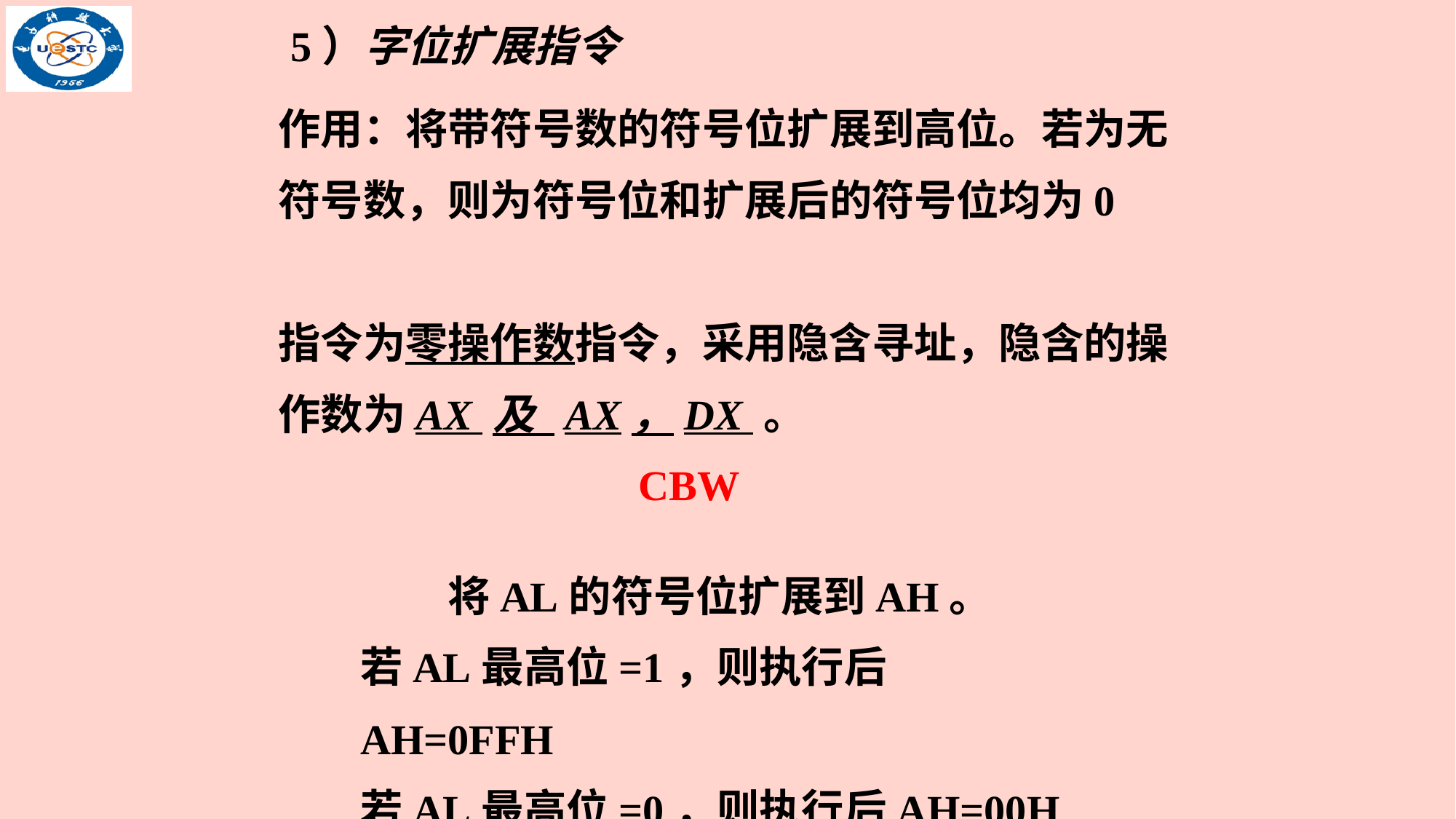

5）字位扩展指令
作用：将带符号数的符号位扩展到高位。若为无符号数，则为符号位和扩展后的符号位均为0

指令为零操作数指令，采用隐含寻址，隐含的操作数为AX 及  AX，DX 。
CBW
        将AL的符号位扩展到AH。
若AL最高位=1，则执行后AH=0FFH
若AL最高位=0，则执行后AH=00H